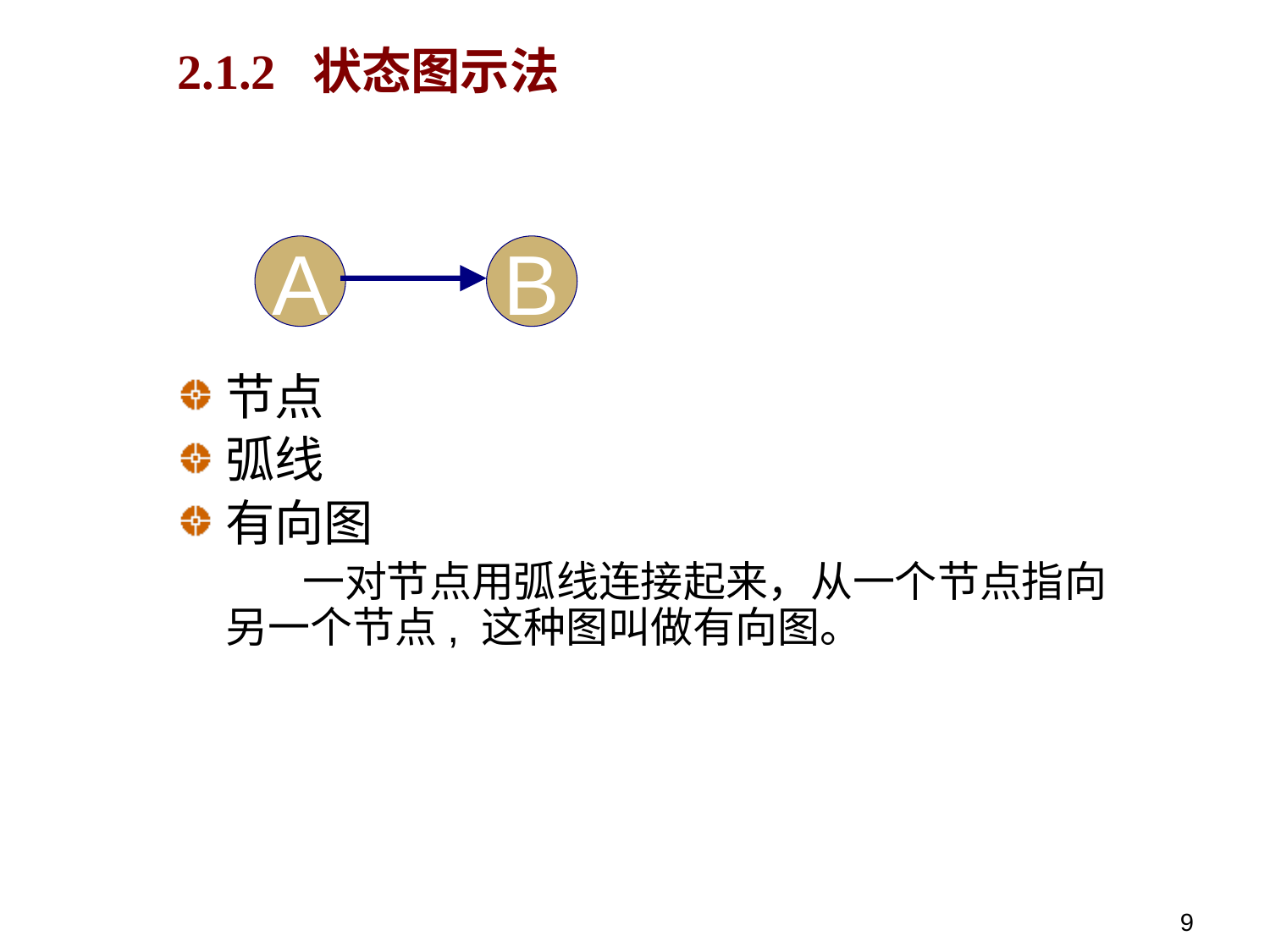

2.1.2  状态图示法
A
B

节点
弧线
有向图
            一对节点用弧线连接起来，从一个节点指向另一个节点, 这种图叫做有向图。
9